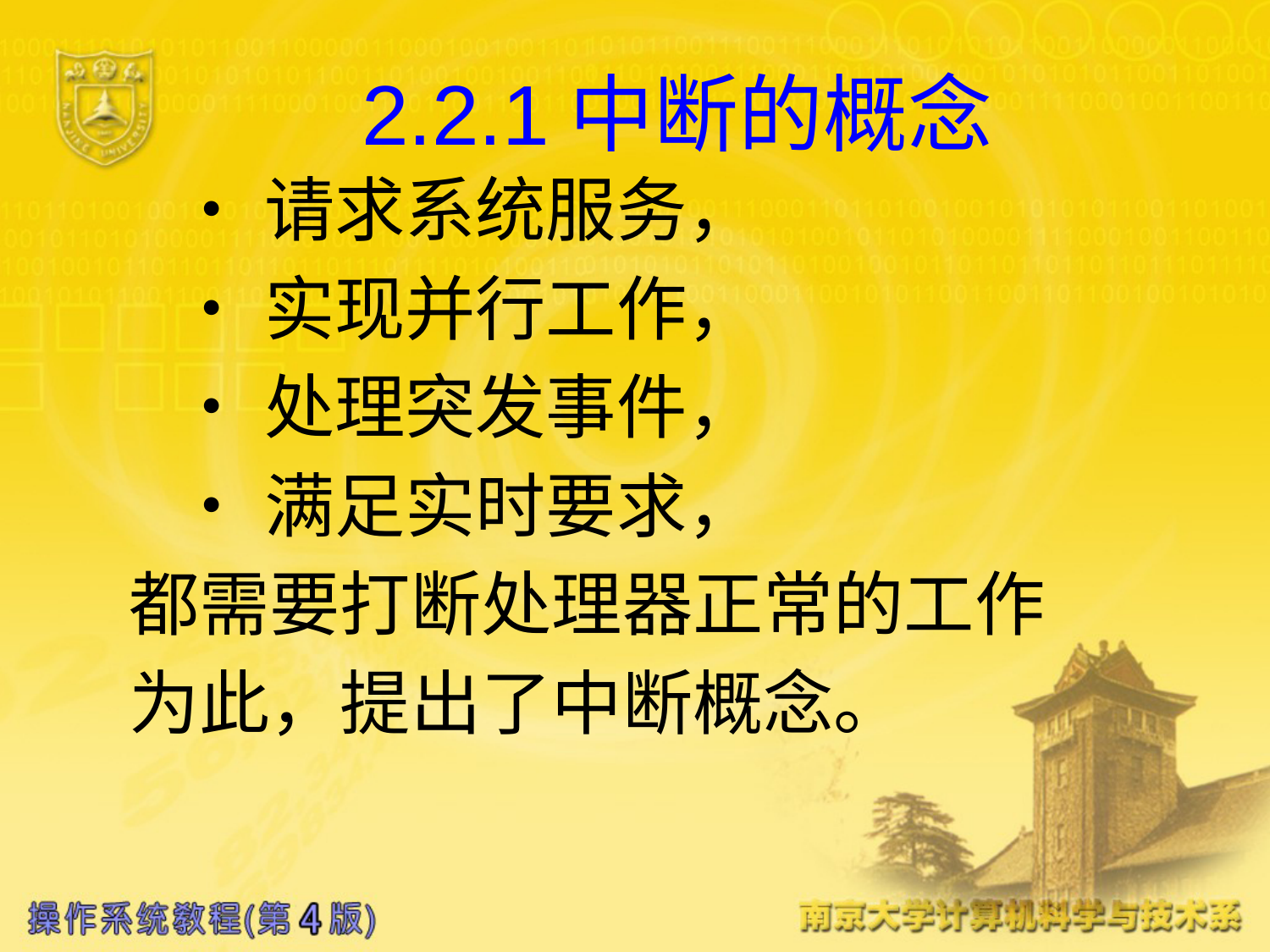

# 2.2.1中断的概念
   •请求系统服务，
   •实现并行工作，
   •处理突发事件，
   •满足实时要求，
都需要打断处理器正常的工作
为此，提出了中断概念。